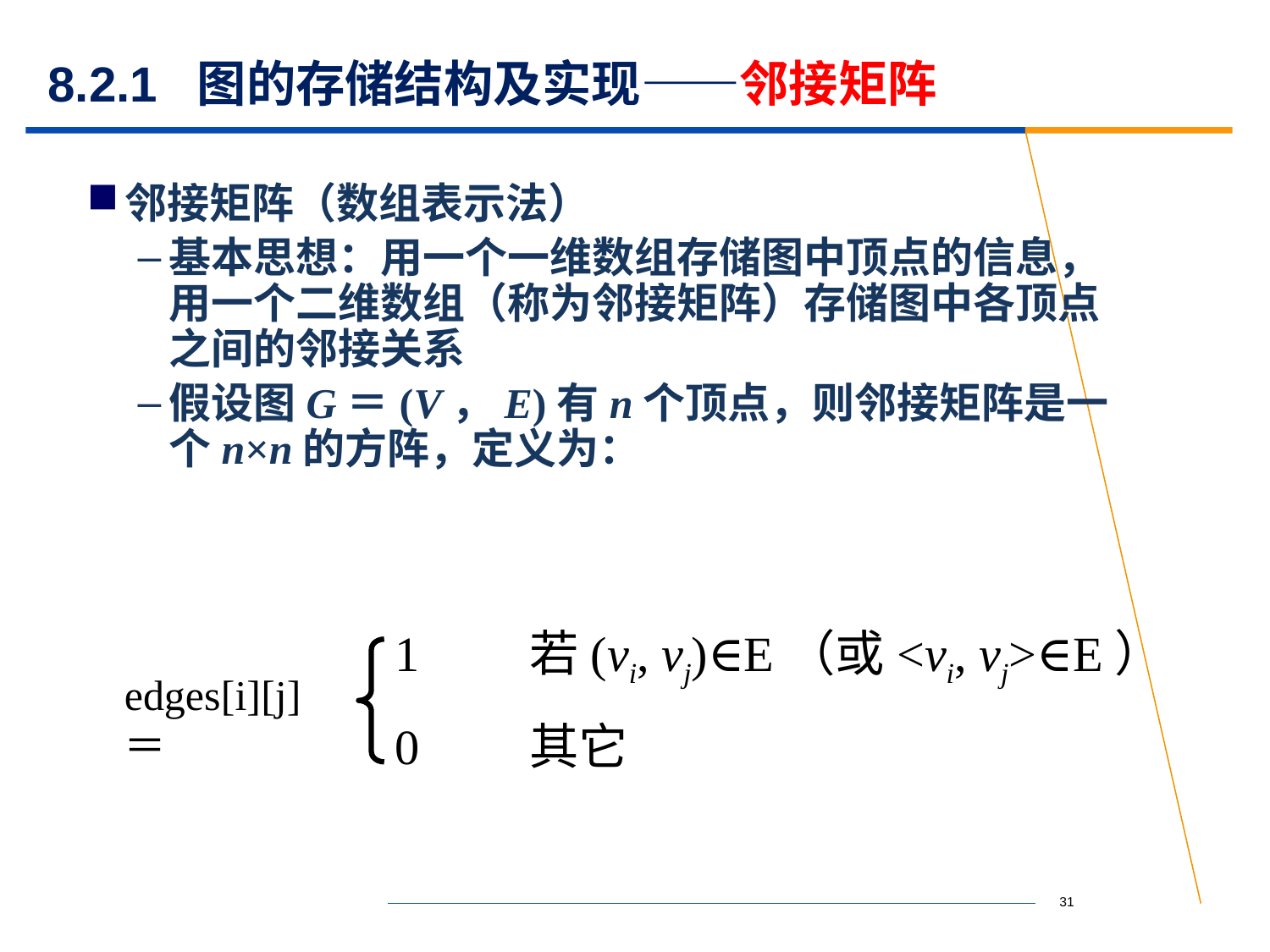

# 8.2.1  图的存储结构及实现——邻接矩阵
邻接矩阵（数组表示法）
基本思想：用一个一维数组存储图中顶点的信息，用一个二维数组（称为邻接矩阵）存储图中各顶点之间的邻接关系
假设图G＝(V，E)有n个顶点，则邻接矩阵是一个n×n的方阵，定义为：
1        若(vi, vj)∈E（或<vi, vj>∈E）
0        其它

edges[i][j]＝